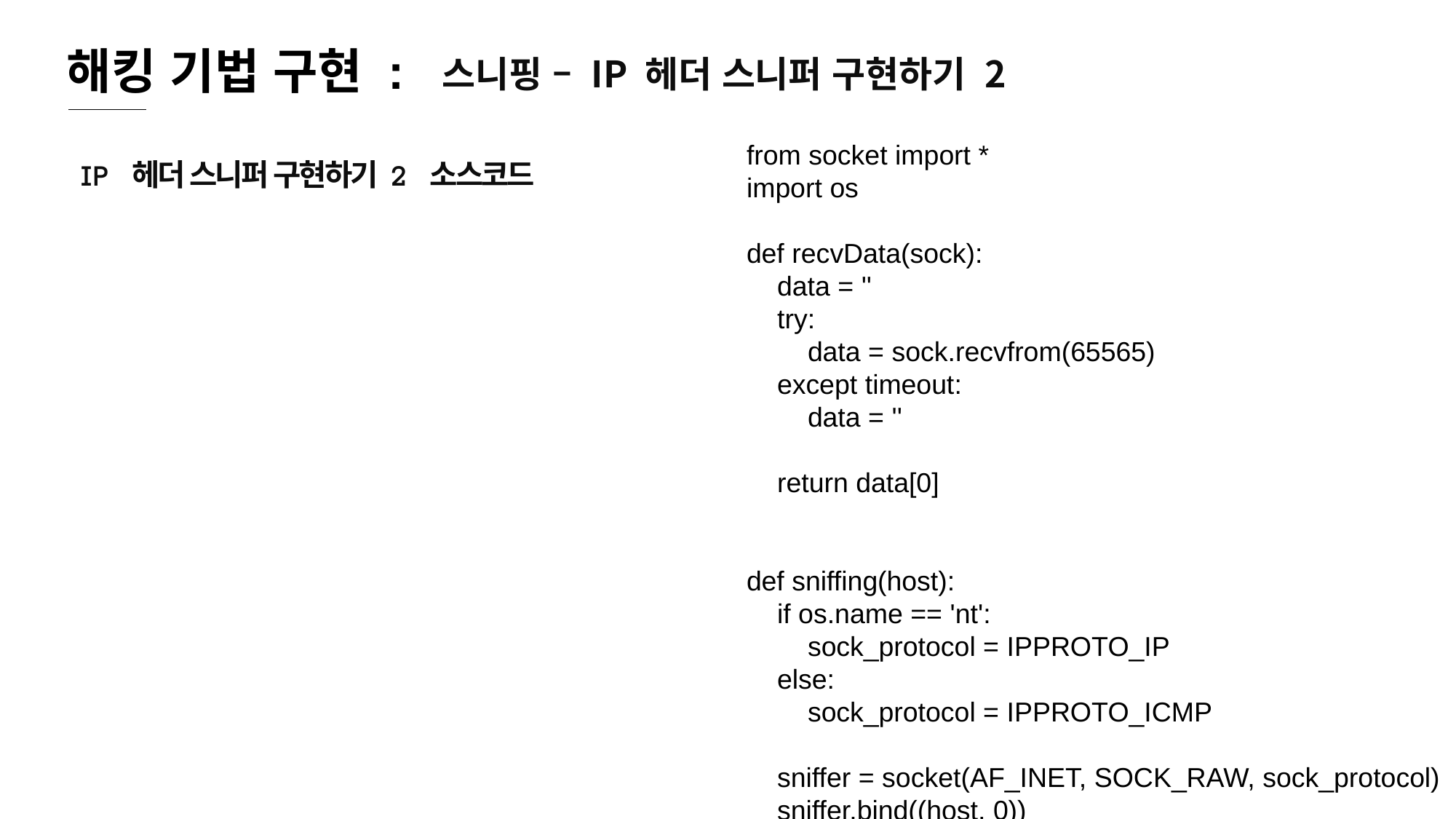

해킹 기법 구현 :
스니핑 – IP 헤더 스니퍼 구현하기 2
IP 헤더 스니퍼 구현하기 2 소스코드
from socket import *
import os
def recvData(sock):
    data = ''
    try:
        data = sock.recvfrom(65565)
    except timeout:
        data = ''

    return data[0]

def sniffing(host):
    if os.name == 'nt':
        sock_protocol = IPPROTO_IP
    else:
        sock_protocol = IPPROTO_ICMP

    sniffer = socket(AF_INET, SOCK_RAW, sock_protocol)
    sniffer.bind((host, 0))
    sniffer.setsockopt(IPPROTO_IP, IP_HDRINCL, 1)

    if os.name == 'nt':
        sniffer.ioctl(SIO_RCVALL, RCVALL_ON)

    count = 1
    try:
        while True:
            data = recvData(sniffer)
            print ('SNIFFED [%d] %s\n' %(count, data[:20]))
            count += 1
    except KeyboardInterrupt: # Ctrl-C key input
        if os.name == 'nt':
            sniffer.ioctl(SIO_RCVALL, RCVALL_OFF)

def main():
    host = gethostbyname(gethostname())
    print('START SNIFFING at [%s]' %host)
    sniffing(host)

if __name__ == '__main__':
    main()